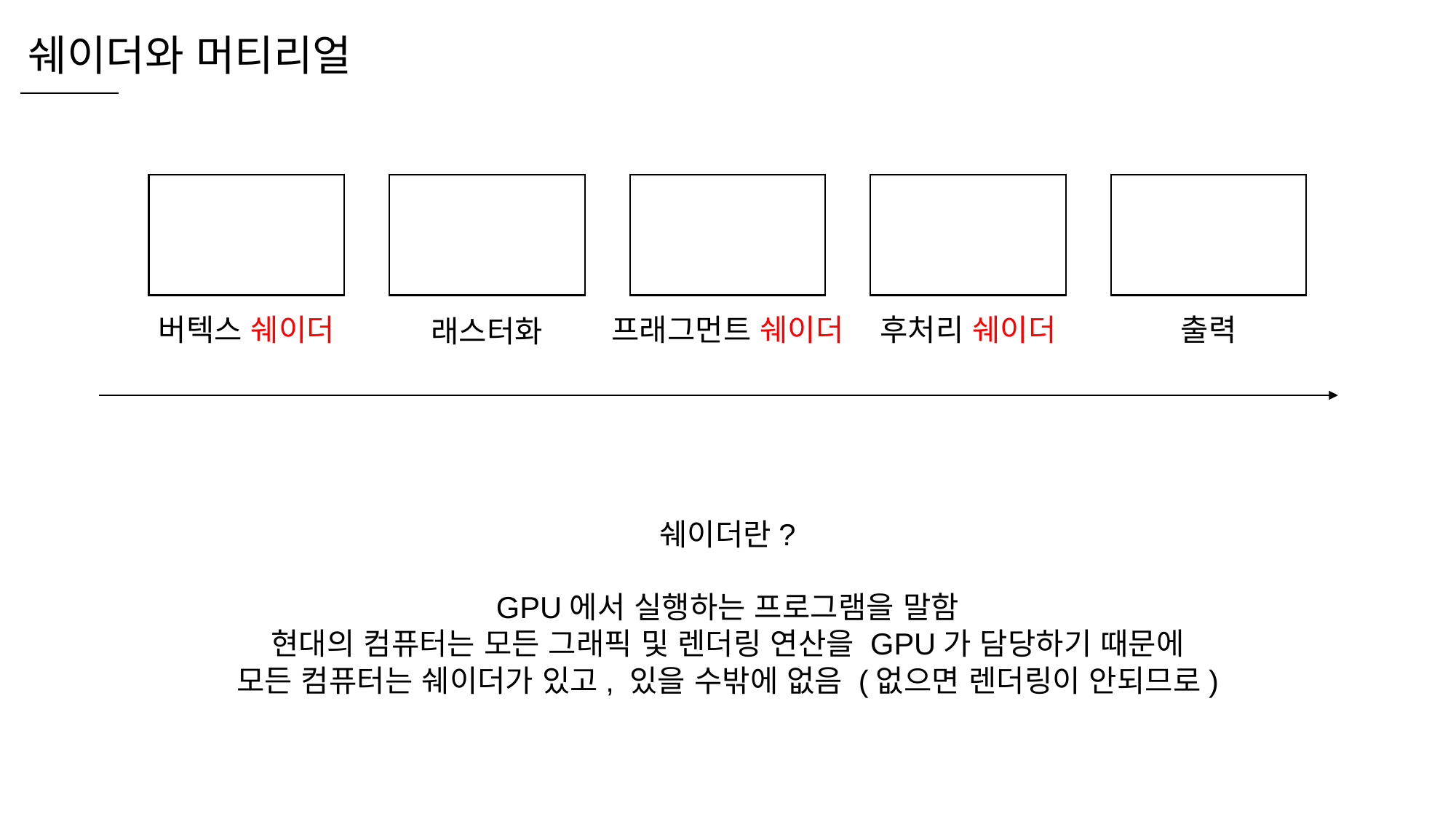

쉐이더와 머티리얼

버텍스 쉐이더
프래그먼트 쉐이더
후처리 쉐이더
출력
래스터화
쉐이더란?

GPU에서 실행하는 프로그램을 말함
현대의 컴퓨터는 모든 그래픽 및 렌더링 연산을 GPU가 담당하기 때문에
모든 컴퓨터는 쉐이더가 있고, 있을 수밖에 없음 (없으면 렌더링이 안되므로)